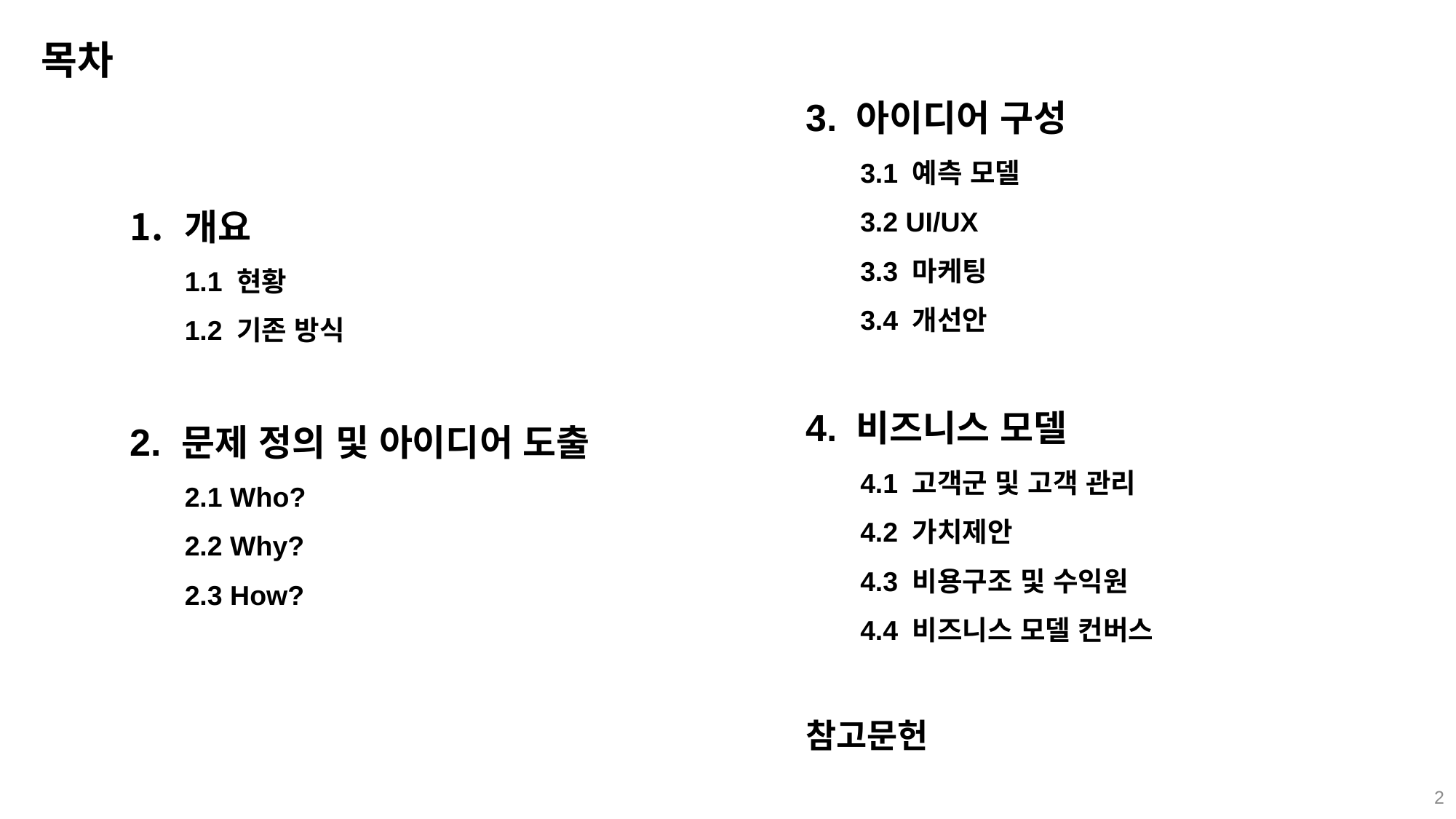

목차
3. 아이디어 구성
3.1 예측 모델
3.2 UI/UX
3.3 마케팅
3.4 개선안

4. 비즈니스 모델
4.1 고객군 및 고객 관리
4.2 가치제안
4.3 비용구조 및 수익원
4.4 비즈니스 모델 컨버스

참고문헌
개요
1.1 현황
1.2 기존 방식

2. 문제 정의 및 아이디어 도출
2.1 Who?
2.2 Why?
2.3 How?
2